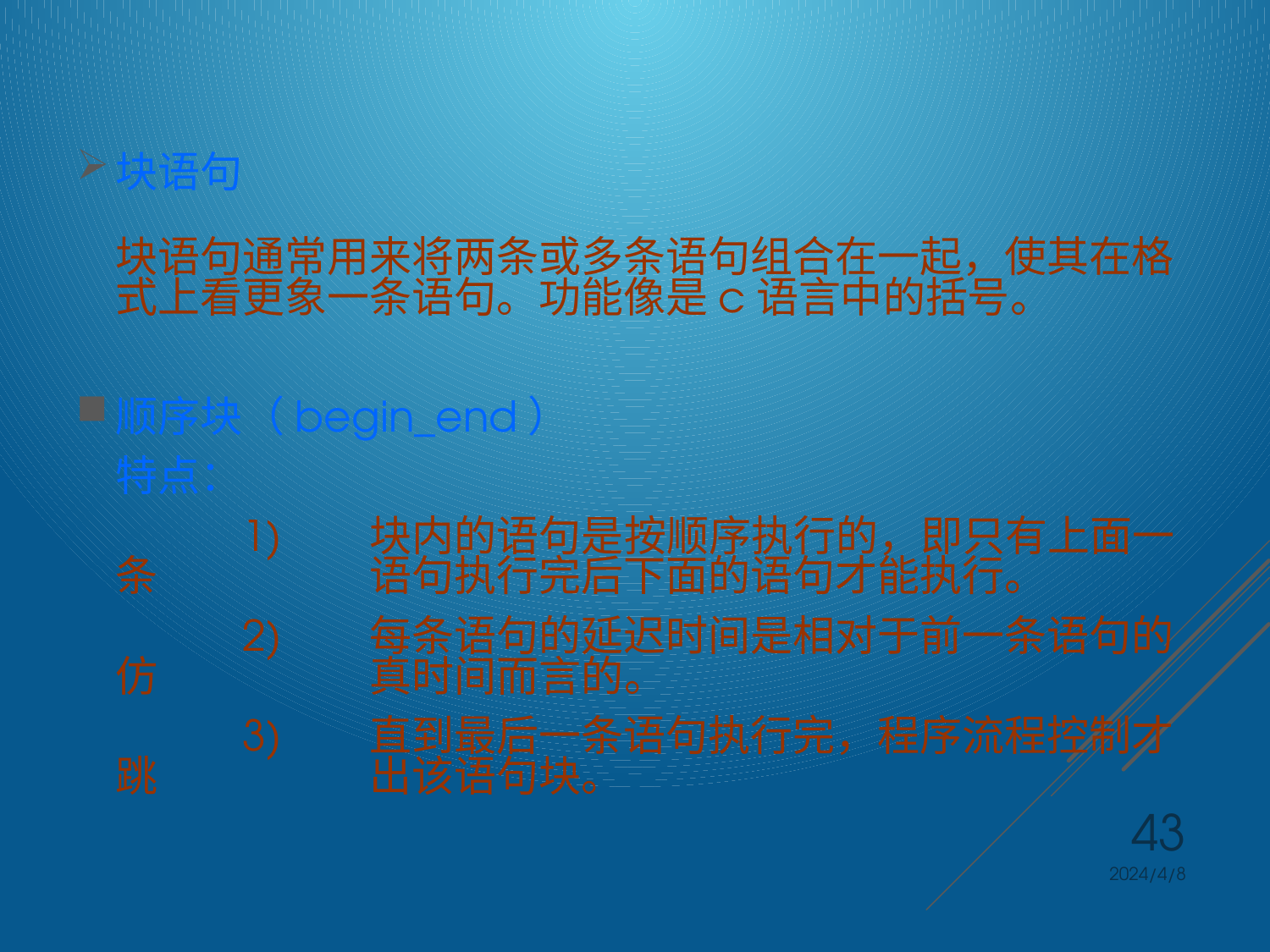

块语句

	块语句通常用来将两条或多条语句组合在一起，使其在格式上看更象一条语句。功能像是c语言中的括号。

顺序块（begin_end）
	特点：
		1)	块内的语句是按顺序执行的，即只有上面一条		语句执行完后下面的语句才能执行。
		2)	每条语句的延迟时间是相对于前一条语句的仿		真时间而言的。
		3)	直到最后一条语句执行完，程序流程控制才跳		出该语句块。

43
2024/4/8